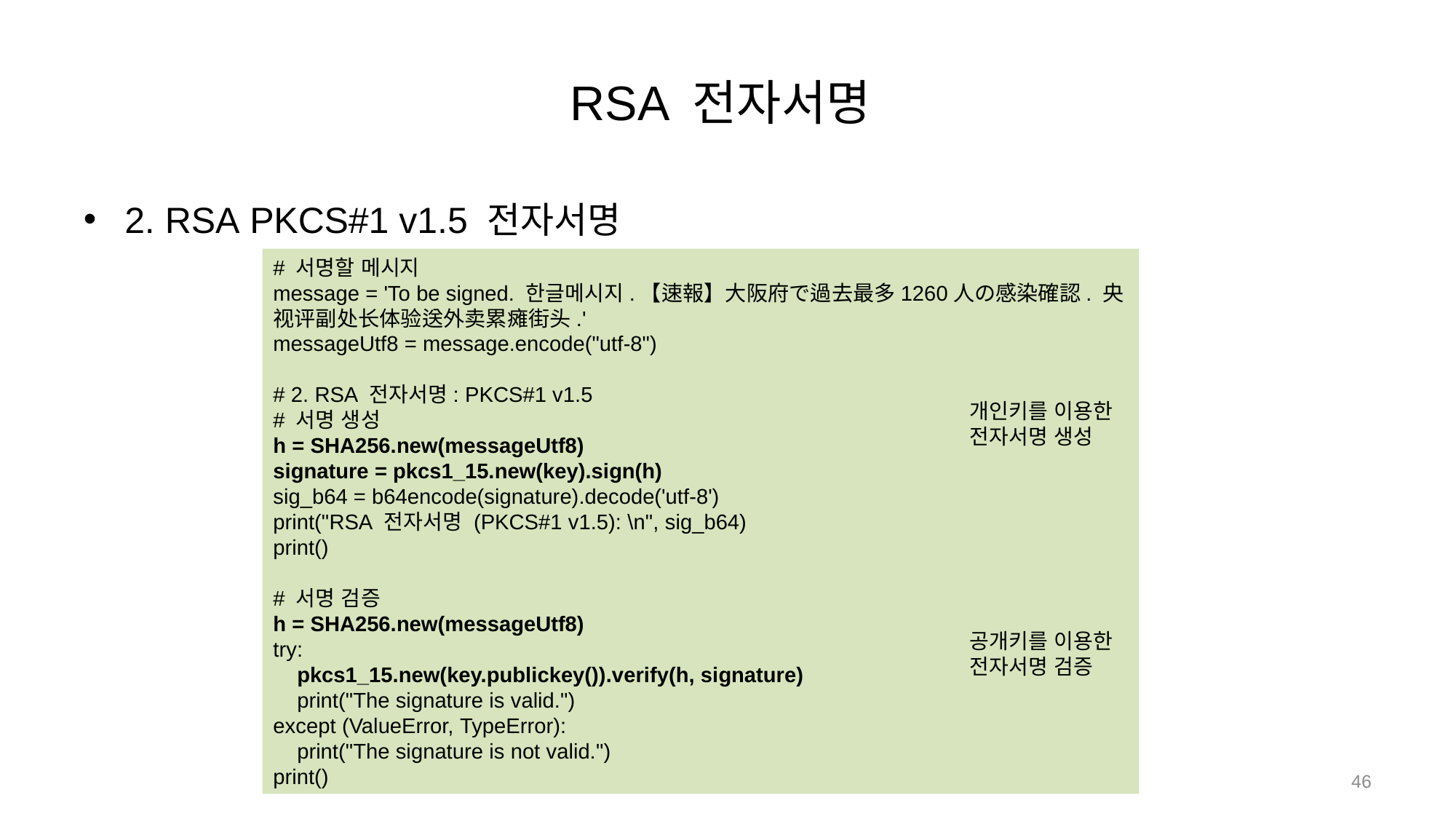

# RSA 전자서명
2. RSA PKCS#1 v1.5 전자서명
# 서명할 메시지
message = 'To be signed. 한글메시지.【速報】大阪府で過去最多1260人の感染確認. 央视评副处长体验送外卖累瘫街头.'
messageUtf8 = message.encode("utf-8")
# 2. RSA 전자서명: PKCS#1 v1.5
# 서명 생성
h = SHA256.new(messageUtf8)
signature = pkcs1_15.new(key).sign(h)
sig_b64 = b64encode(signature).decode('utf-8')
print("RSA 전자서명 (PKCS#1 v1.5): \n", sig_b64)
print()
# 서명 검증
h = SHA256.new(messageUtf8)
try:
    pkcs1_15.new(key.publickey()).verify(h, signature)
    print("The signature is valid.")
except (ValueError, TypeError):
    print("The signature is not valid.")
print()
개인키를 이용한
전자서명 생성
공개키를 이용한
전자서명 검증
46